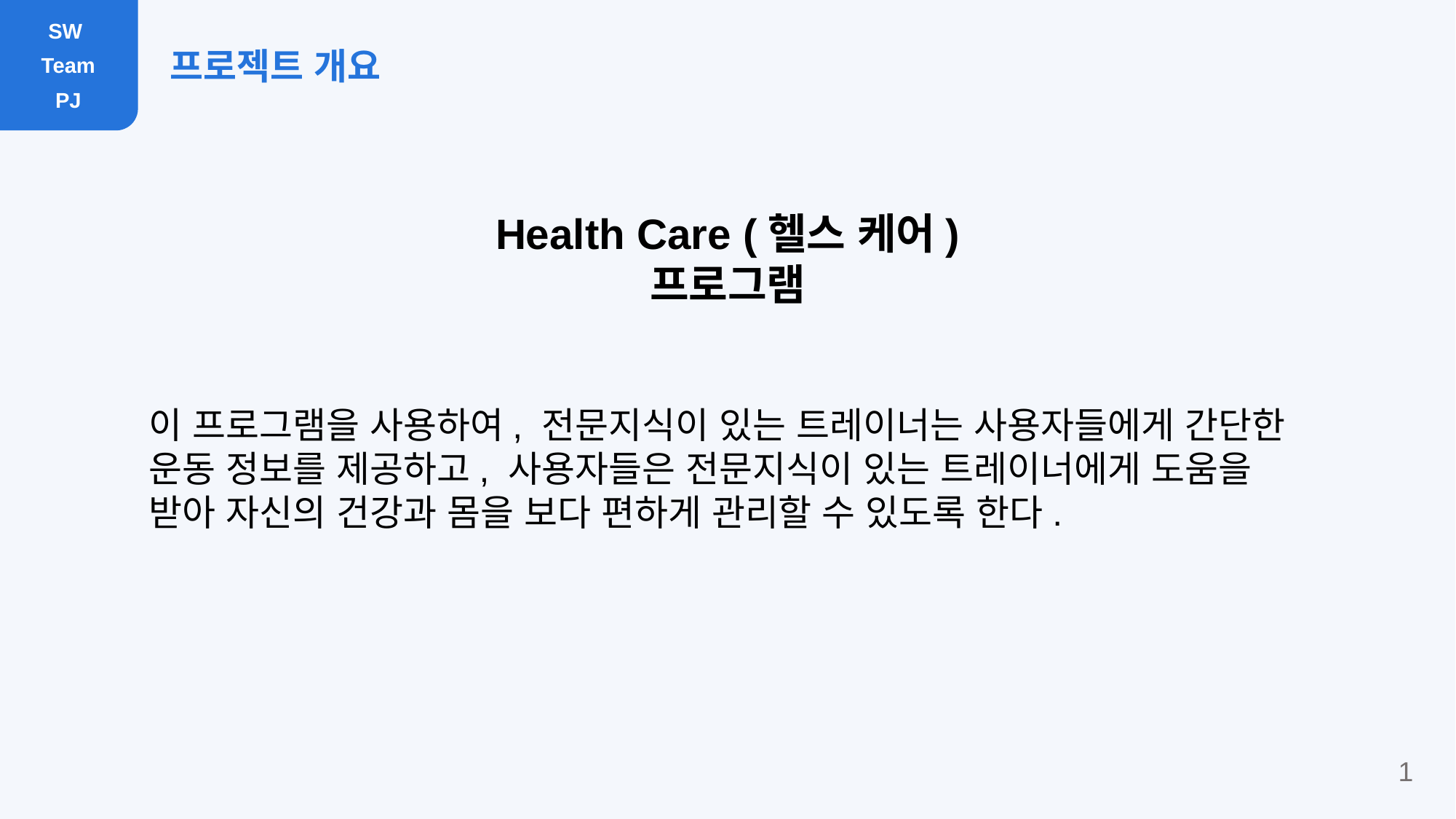

SW
 Team
PJ
프로젝트 개요
Health Care (헬스 케어) 프로그램

이 프로그램을 사용하여, 전문지식이 있는 트레이너는 사용자들에게 간단한 운동 정보를 제공하고, 사용자들은 전문지식이 있는 트레이너에게 도움을 받아 자신의 건강과 몸을 보다 편하게 관리할 수 있도록 한다.

1